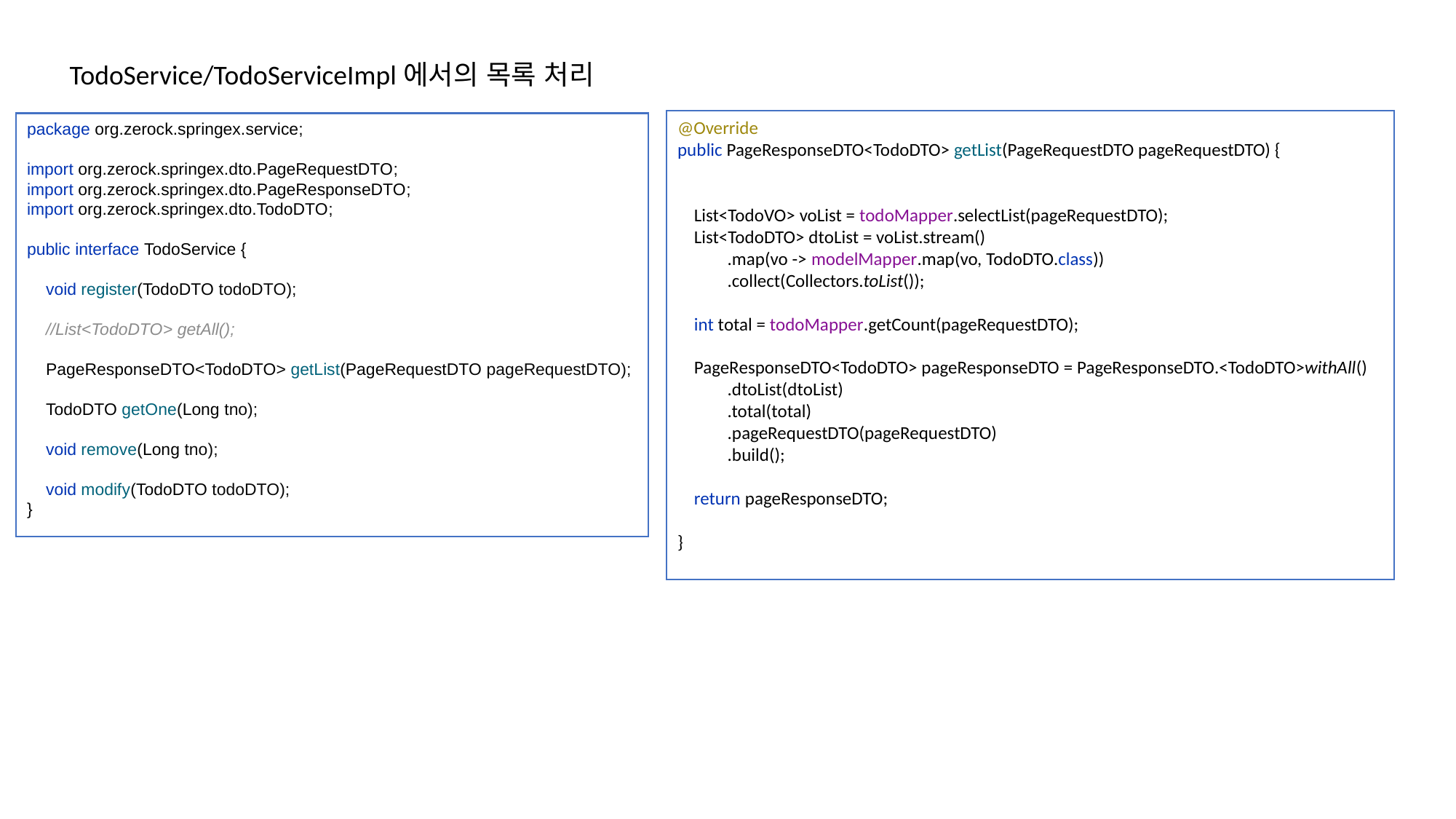

TodoService/TodoServiceImpl에서의 목록 처리
package org.zerock.springex.service;
import org.zerock.springex.dto.PageRequestDTO;
import org.zerock.springex.dto.PageResponseDTO;
import org.zerock.springex.dto.TodoDTO;
public interface TodoService {
    void register(TodoDTO todoDTO);
    //List<TodoDTO> getAll();
    PageResponseDTO<TodoDTO> getList(PageRequestDTO pageRequestDTO);
    TodoDTO getOne(Long tno);
    void remove(Long tno);
    void modify(TodoDTO todoDTO);
}
@Override
public PageResponseDTO<TodoDTO> getList(PageRequestDTO pageRequestDTO) {
    List<TodoVO> voList = todoMapper.selectList(pageRequestDTO);
    List<TodoDTO> dtoList = voList.stream()
            .map(vo -> modelMapper.map(vo, TodoDTO.class))
            .collect(Collectors.toList());
    int total = todoMapper.getCount(pageRequestDTO);
    PageResponseDTO<TodoDTO> pageResponseDTO = PageResponseDTO.<TodoDTO>withAll()
            .dtoList(dtoList)
            .total(total)
            .pageRequestDTO(pageRequestDTO)
            .build();
    return pageResponseDTO;
}